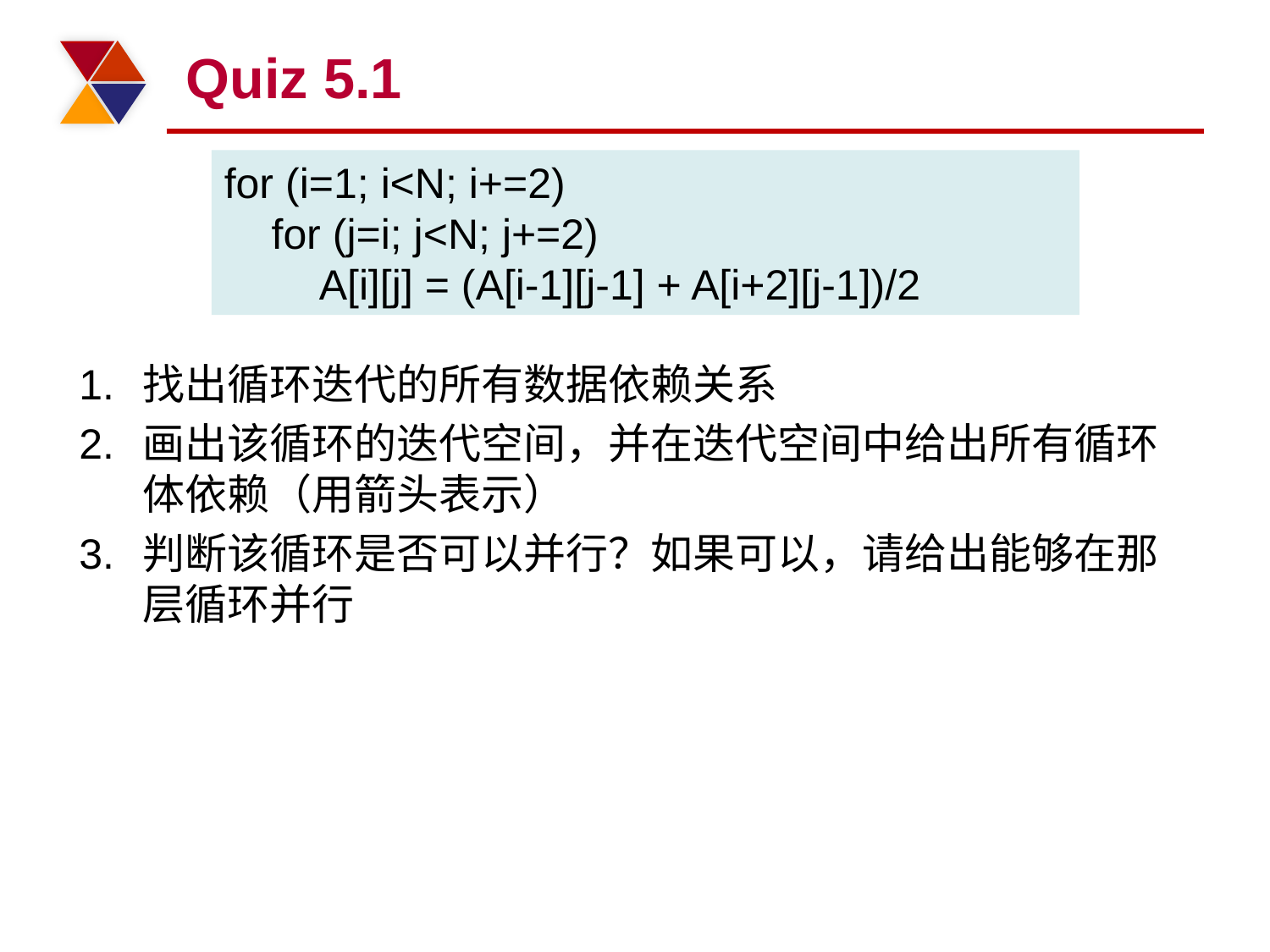

# Quiz 5.1
for (i=1; i<N; i+=2)
    for (j=i; j<N; j+=2)
        A[i][j] = (A[i-1][j-1] + A[i+2][j-1])/2
找出循环迭代的所有数据依赖关系
画出该循环的迭代空间，并在迭代空间中给出所有循环体依赖（用箭头表示）
判断该循环是否可以并行？如果可以，请给出能够在那层循环并行